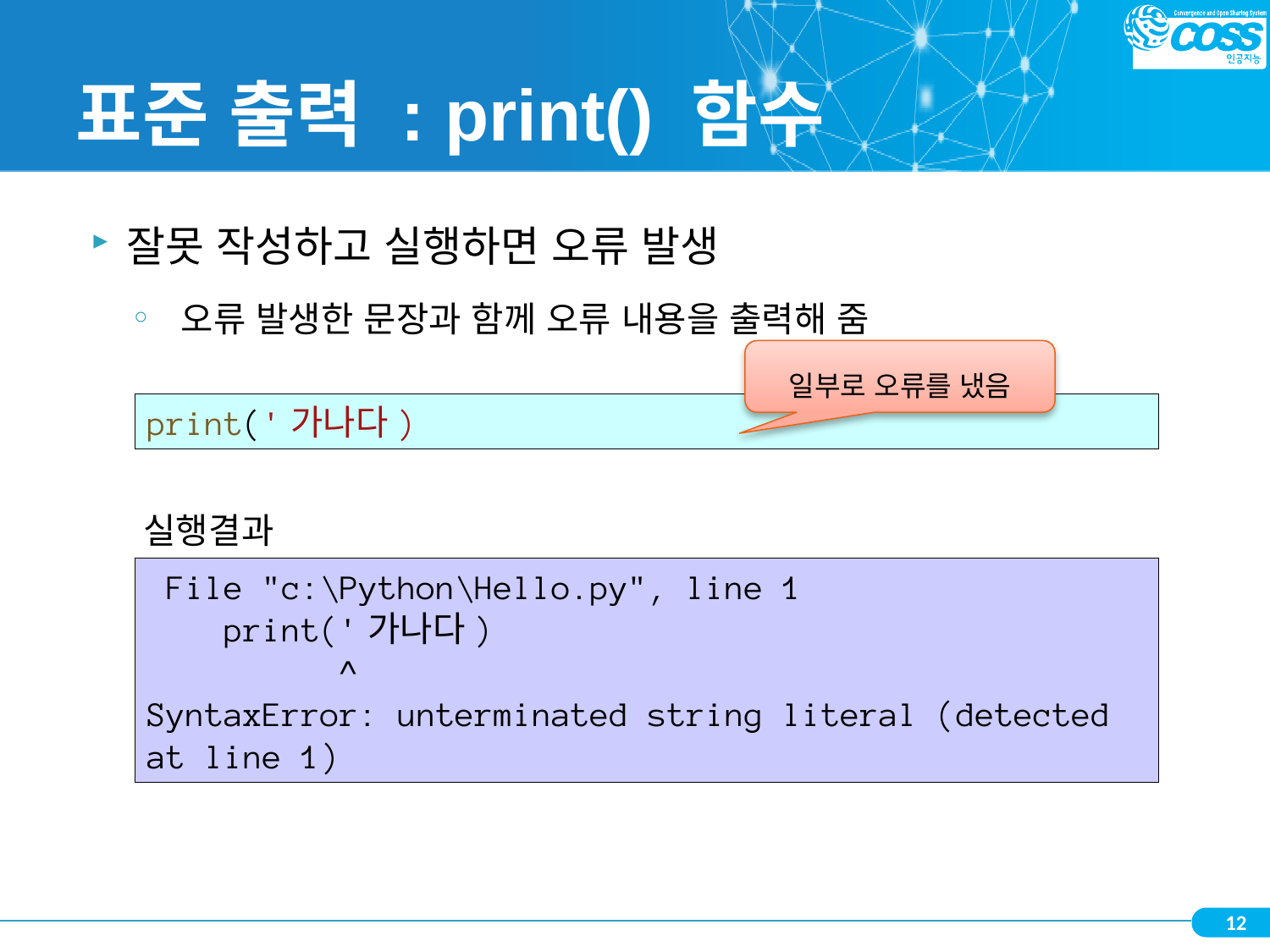

# 표준 출력 : print() 함수
잘못 작성하고 실행하면 오류 발생
 오류 발생한 문장과 함께 오류 내용을 출력해 줌

일부로 오류를 냈음
print('가나다)
실행결과
 File "c:\Python\Hello.py", line 1
    print('가나다)
          ^
SyntaxError: unterminated string literal (detected at line 1)